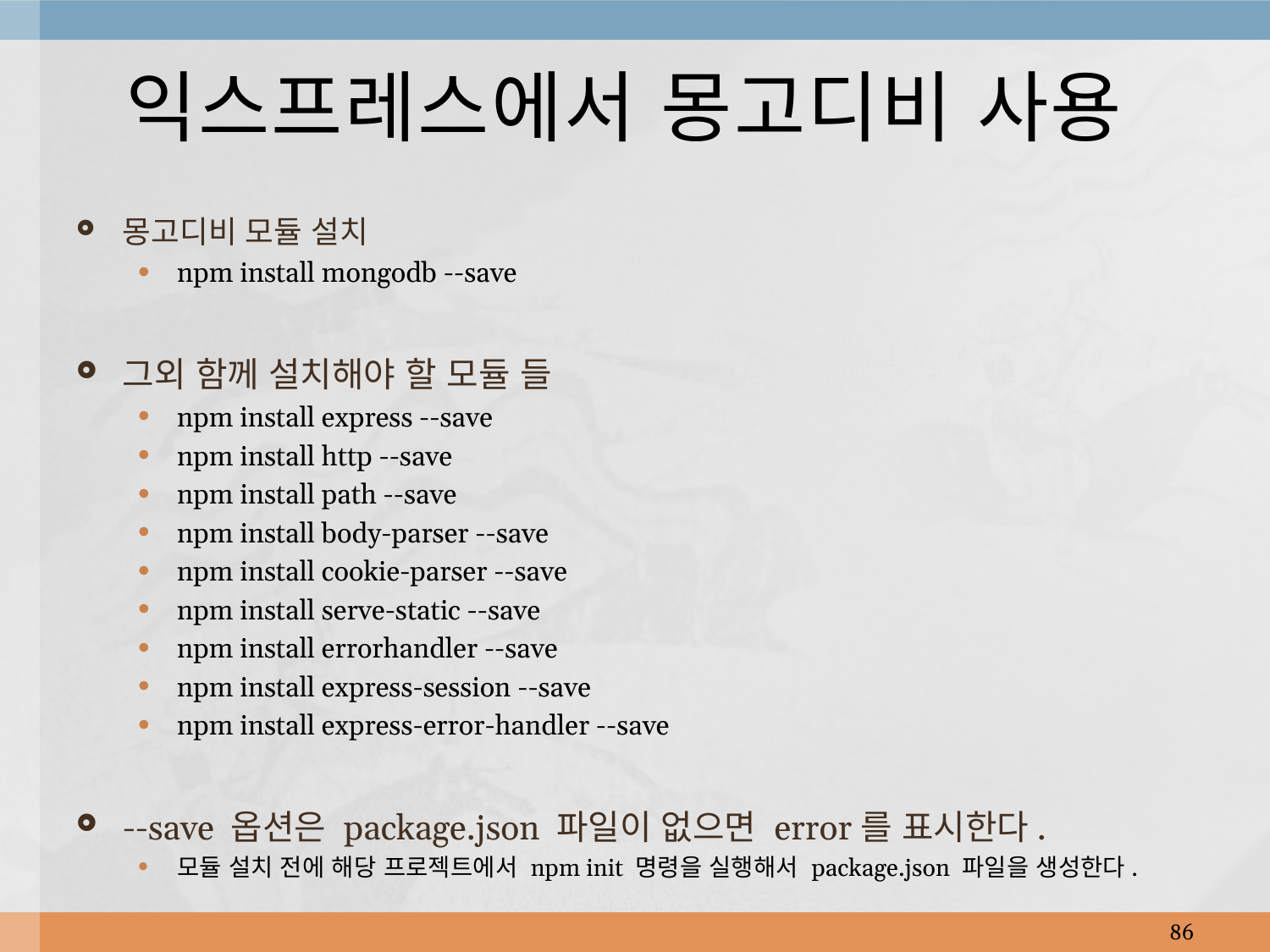

# 익스프레스에서 몽고디비 사용
몽고디비 모듈 설치
npm install mongodb --save

그외 함께 설치해야 할 모듈 들
npm install express --save
npm install http --save
npm install path --save
npm install body-parser --save
npm install cookie-parser --save
npm install serve-static --save
npm install errorhandler --save
npm install express-session --save
npm install express-error-handler --save

--save 옵션은 package.json 파일이 없으면 error를 표시한다.
모듈 설치 전에 해당 프로젝트에서 npm init 명령을 실행해서 package.json 파일을 생성한다.
86